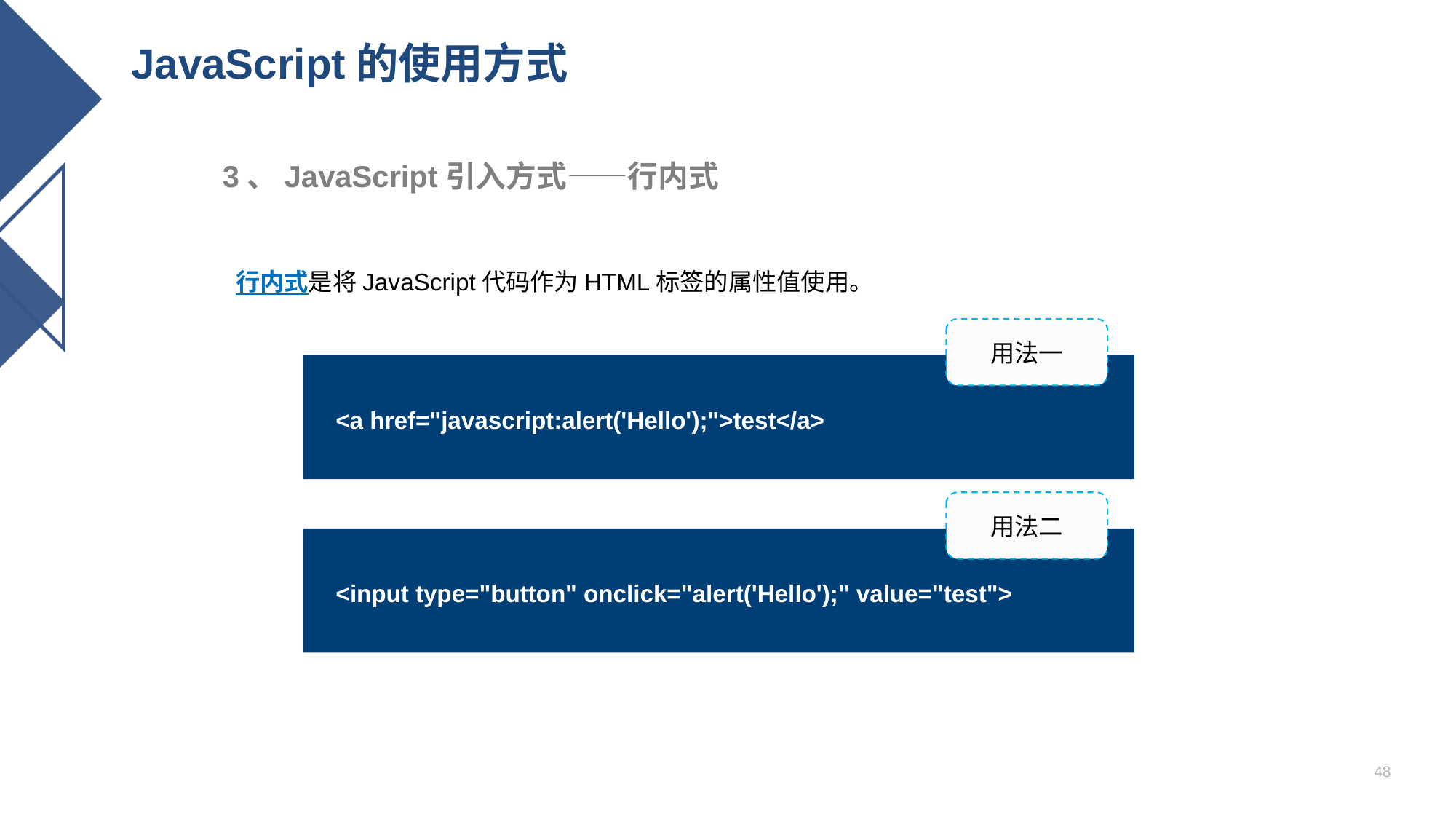

# JavaScript的使用方式
3、JavaScript引入方式——行内式
行内式是将JavaScript代码作为HTML标签的属性值使用。
用法一

<a href="javascript:alert('Hello');">test</a>
用法二

<input type="button" onclick="alert('Hello');" value="test">
48